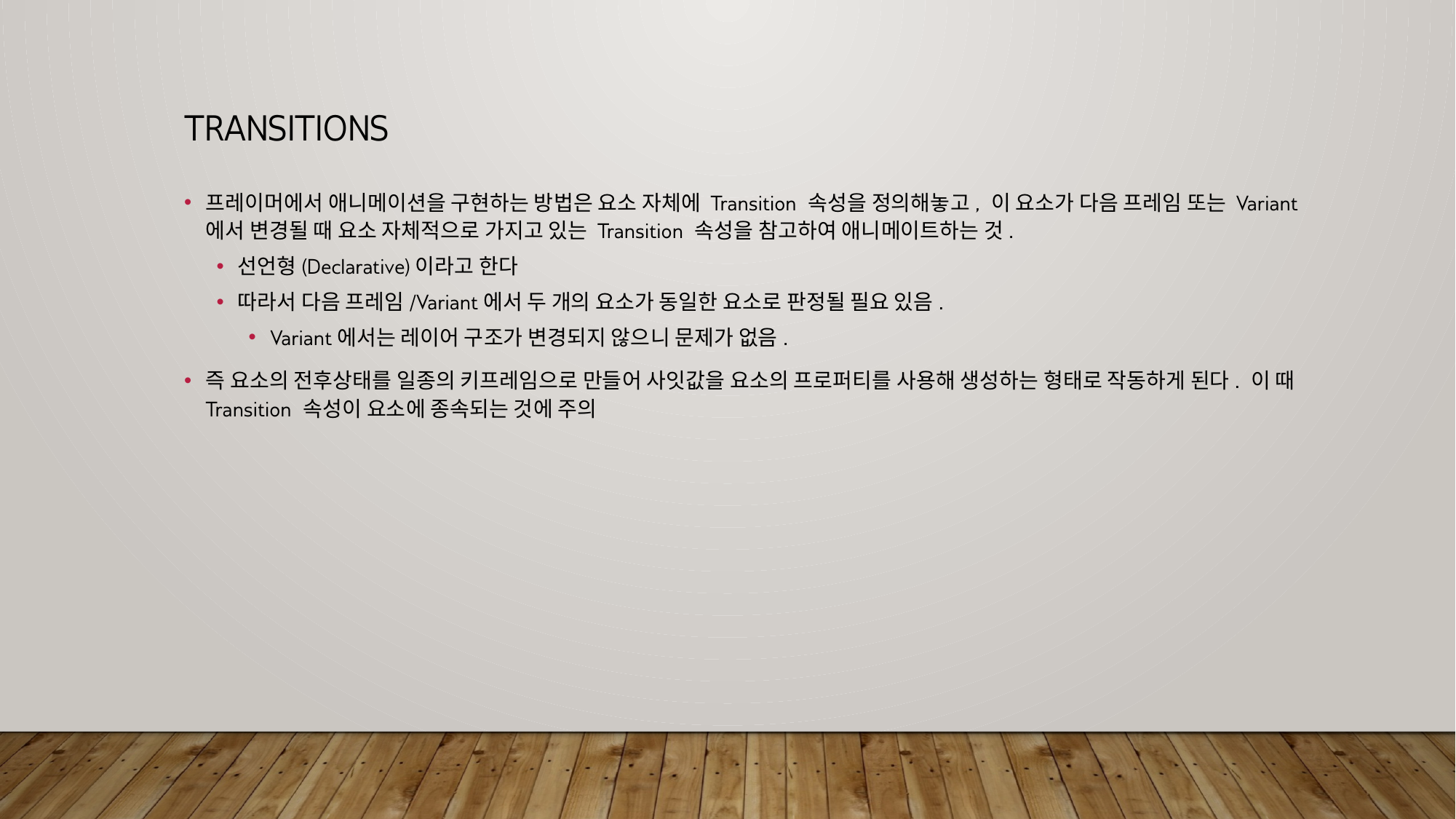

# Transitions
프레이머에서 애니메이션을 구현하는 방법은 요소 자체에 Transition 속성을 정의해놓고, 이 요소가 다음 프레임 또는 Variant에서 변경될 때 요소 자체적으로 가지고 있는 Transition 속성을 참고하여 애니메이트하는 것.
선언형(Declarative)이라고 한다
따라서 다음 프레임/Variant에서 두 개의 요소가 동일한 요소로 판정될 필요 있음.
Variant에서는 레이어 구조가 변경되지 않으니 문제가 없음.
즉 요소의 전후상태를 일종의 키프레임으로 만들어 사잇값을 요소의 프로퍼티를 사용해 생성하는 형태로 작동하게 된다. 이 때 Transition 속성이 요소에 종속되는 것에 주의